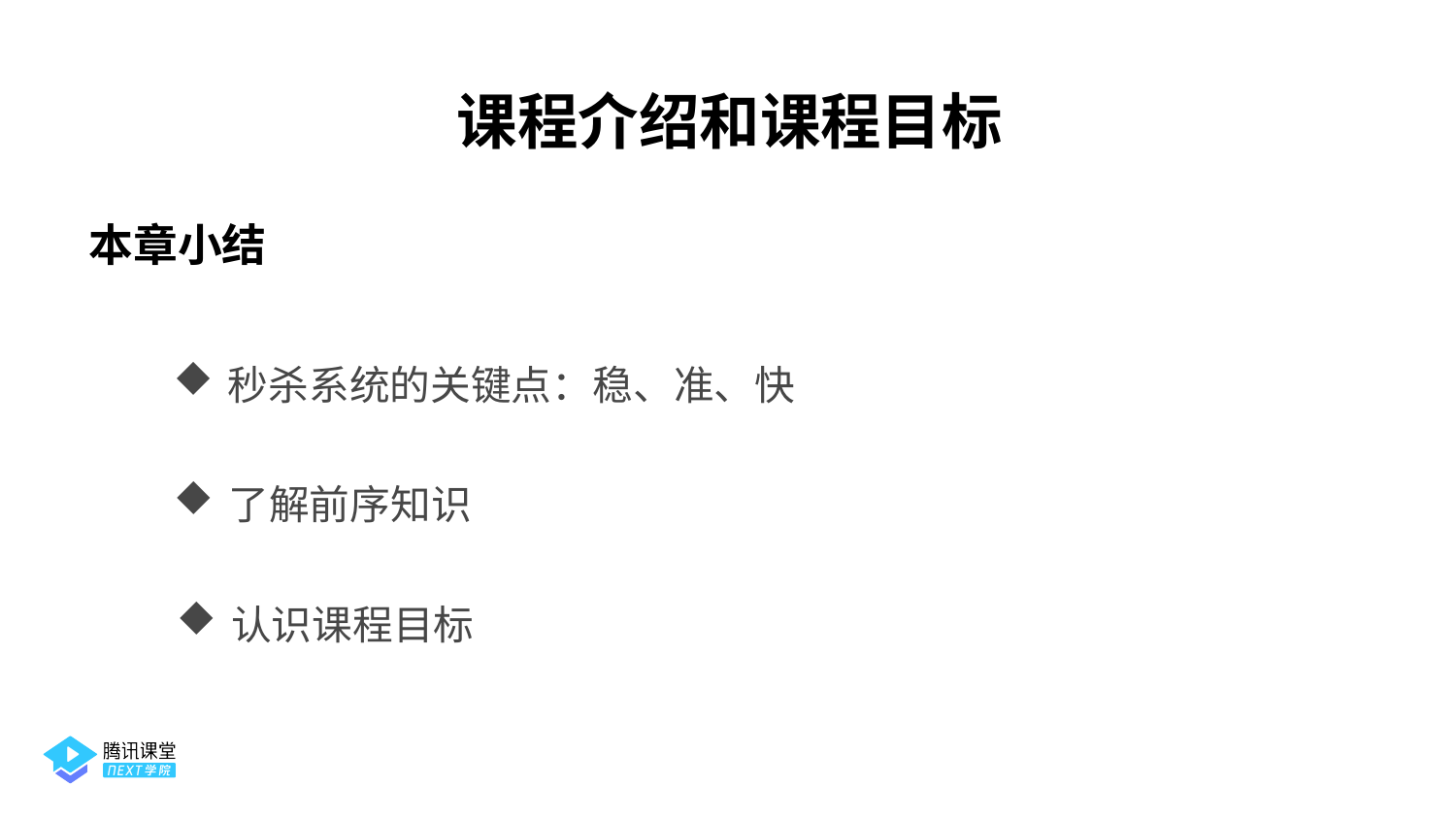

课程介绍和课程目标
本章小结
秒杀系统的关键点：稳、准、快
了解前序知识
认识课程目标